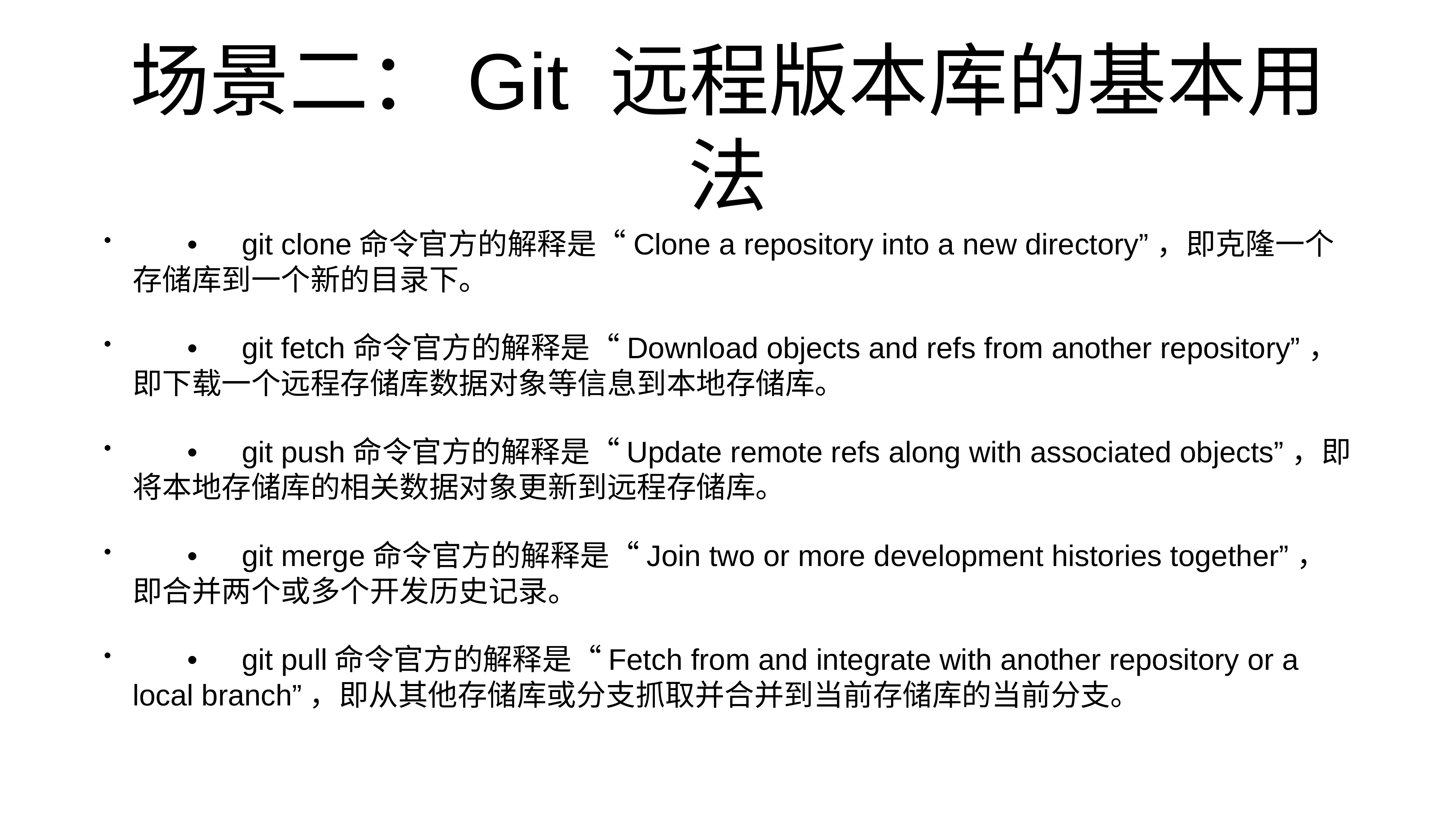

# 场景二：Git 远程版本库的基本用法
	•	git clone命令官方的解释是“Clone a repository into a new directory”，即克隆一个存储库到一个新的目录下。
	•	git fetch命令官方的解释是“Download objects and refs from another repository”，即下载一个远程存储库数据对象等信息到本地存储库。
	•	git push命令官方的解释是“Update remote refs along with associated objects”，即将本地存储库的相关数据对象更新到远程存储库。
	•	git merge命令官方的解释是“Join two or more development histories together”，即合并两个或多个开发历史记录。
	•	git pull命令官方的解释是“Fetch from and integrate with another repository or a local branch”，即从其他存储库或分支抓取并合并到当前存储库的当前分支。